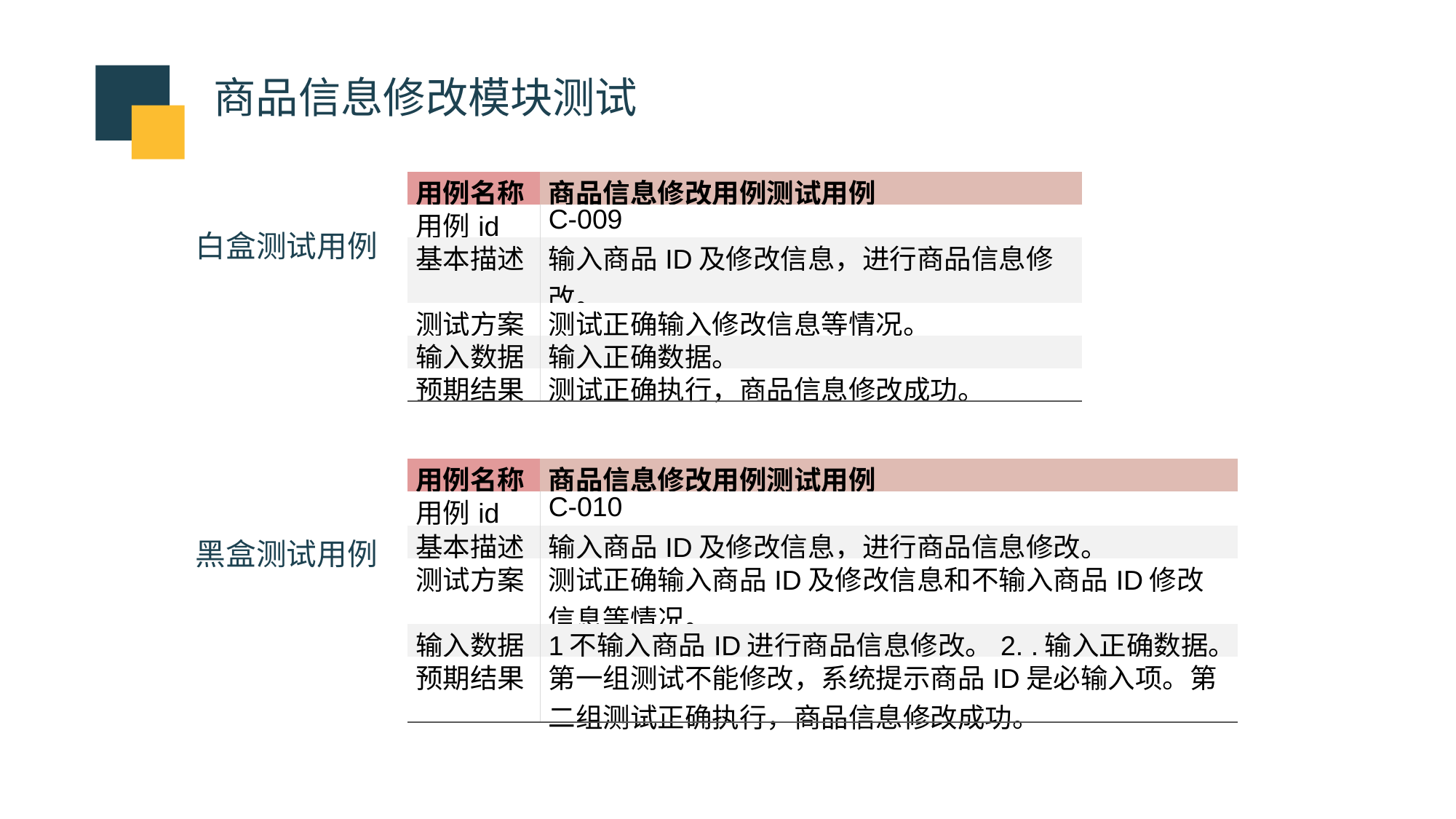

商品信息修改模块测试
| 用例名称 | 商品信息修改用例测试用例 |
| --- | --- |
| 用例id | C-009 |
| 基本描述 | 输入商品ID及修改信息，进行商品信息修改。 |
| 测试方案 | 测试正确输入修改信息等情况。 |
| 输入数据 | 输入正确数据。 |
| 预期结果 | 测试正确执行，商品信息修改成功。 |
白盒测试用例
| 用例名称 | 商品信息修改用例测试用例 |
| --- | --- |
| 用例id | C-010 |
| 基本描述 | 输入商品ID及修改信息，进行商品信息修改。 |
| 测试方案 | 测试正确输入商品ID及修改信息和不输入商品ID修改信息等情况。 |
| 输入数据 | 1不输入商品ID进行商品信息修改。2. .输入正确数据。 |
| 预期结果 | 第一组测试不能修改，系统提示商品ID是必输入项。第二组测试正确执行，商品信息修改成功。 |
黑盒测试用例